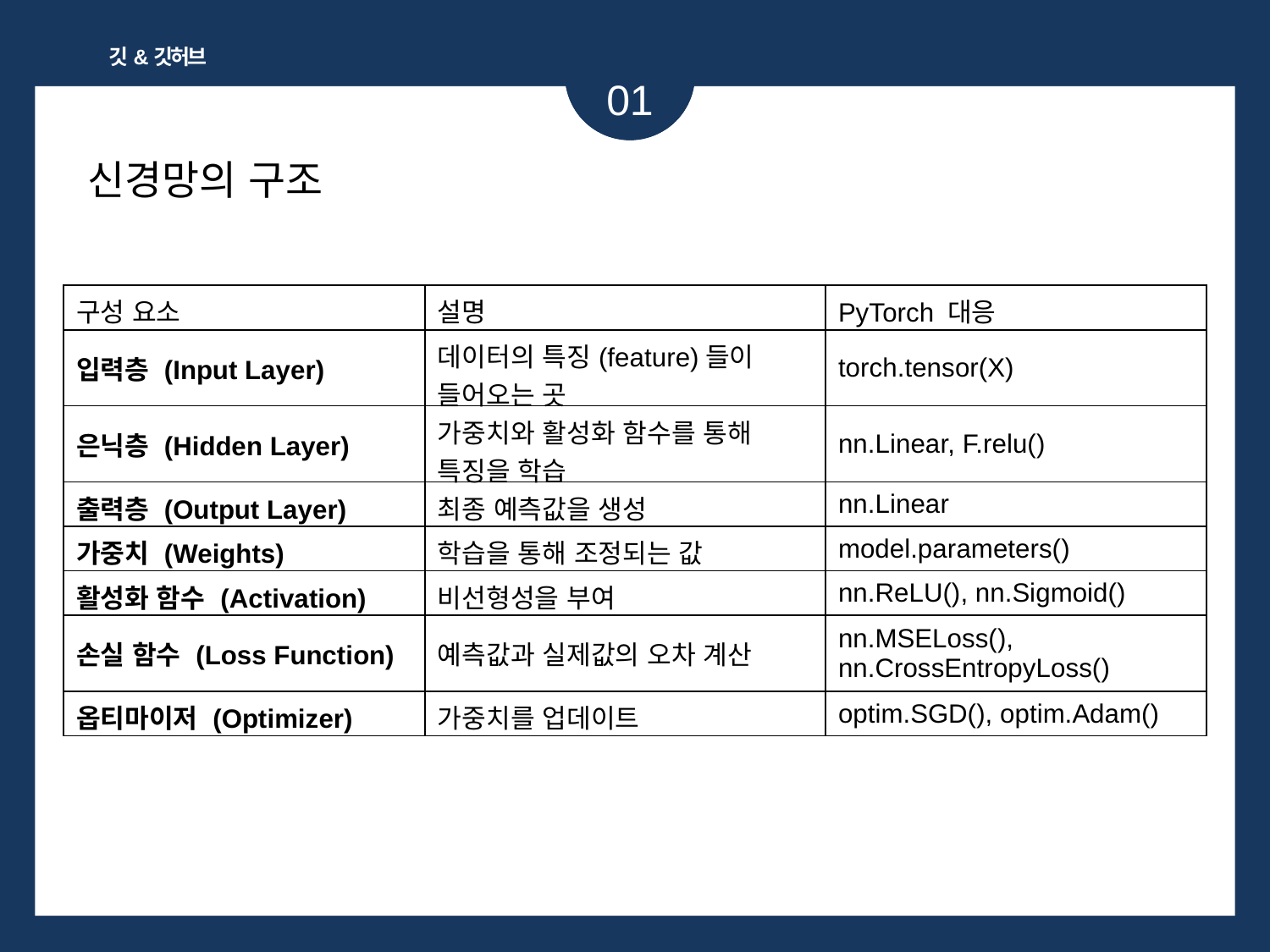

깃&깃허브
01
신경망의 구조
| 구성 요소 | 설명 | PyTorch 대응 |
| --- | --- | --- |
| 입력층 (Input Layer) | 데이터의 특징(feature)들이 들어오는 곳 | torch.tensor(X) |
| 은닉층 (Hidden Layer) | 가중치와 활성화 함수를 통해 특징을 학습 | nn.Linear, F.relu() |
| 출력층 (Output Layer) | 최종 예측값을 생성 | nn.Linear |
| 가중치 (Weights) | 학습을 통해 조정되는 값 | model.parameters() |
| 활성화 함수 (Activation) | 비선형성을 부여 | nn.ReLU(), nn.Sigmoid() |
| 손실 함수 (Loss Function) | 예측값과 실제값의 오차 계산 | nn.MSELoss(), nn.CrossEntropyLoss() |
| 옵티마이저 (Optimizer) | 가중치를 업데이트 | optim.SGD(), optim.Adam() |